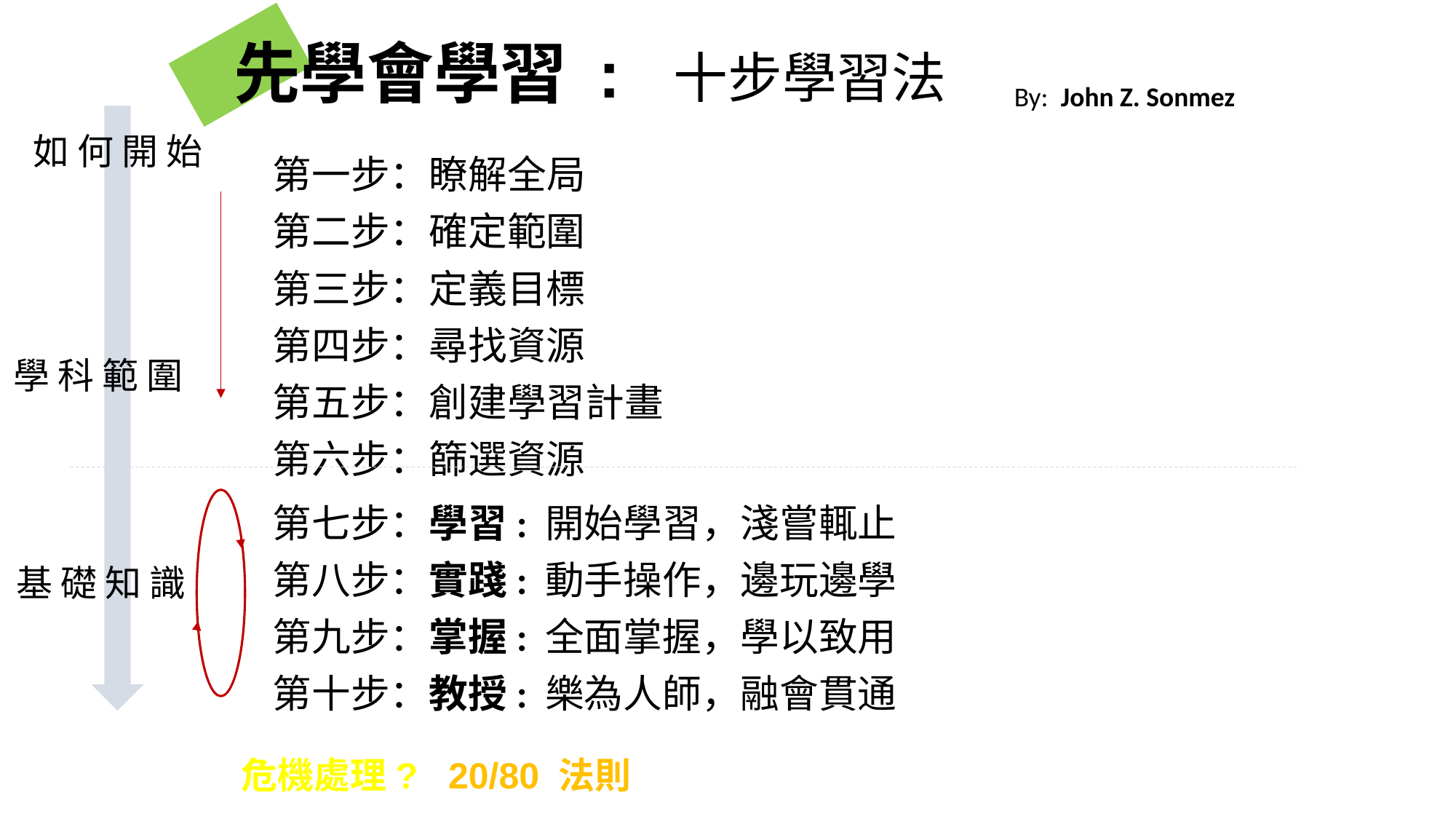

# 先學會學習 :  十步學習法
By:  John Z. Sonmez

如何開始
第一步：瞭解全局
第二步：確定範圍
第三步：定義目標
第四步：尋找資源
第五步：創建學習計畫
第六步：篩選資源
第七步：學習: 開始學習，淺嘗輒止
第八步：實踐: 動手操作，邊玩邊學
第九步：掌握: 全面掌握，學以致用
第十步：教授: 樂為人師，融會貫通
學科範圍

基礎知識
危機處理?   20/80 法則